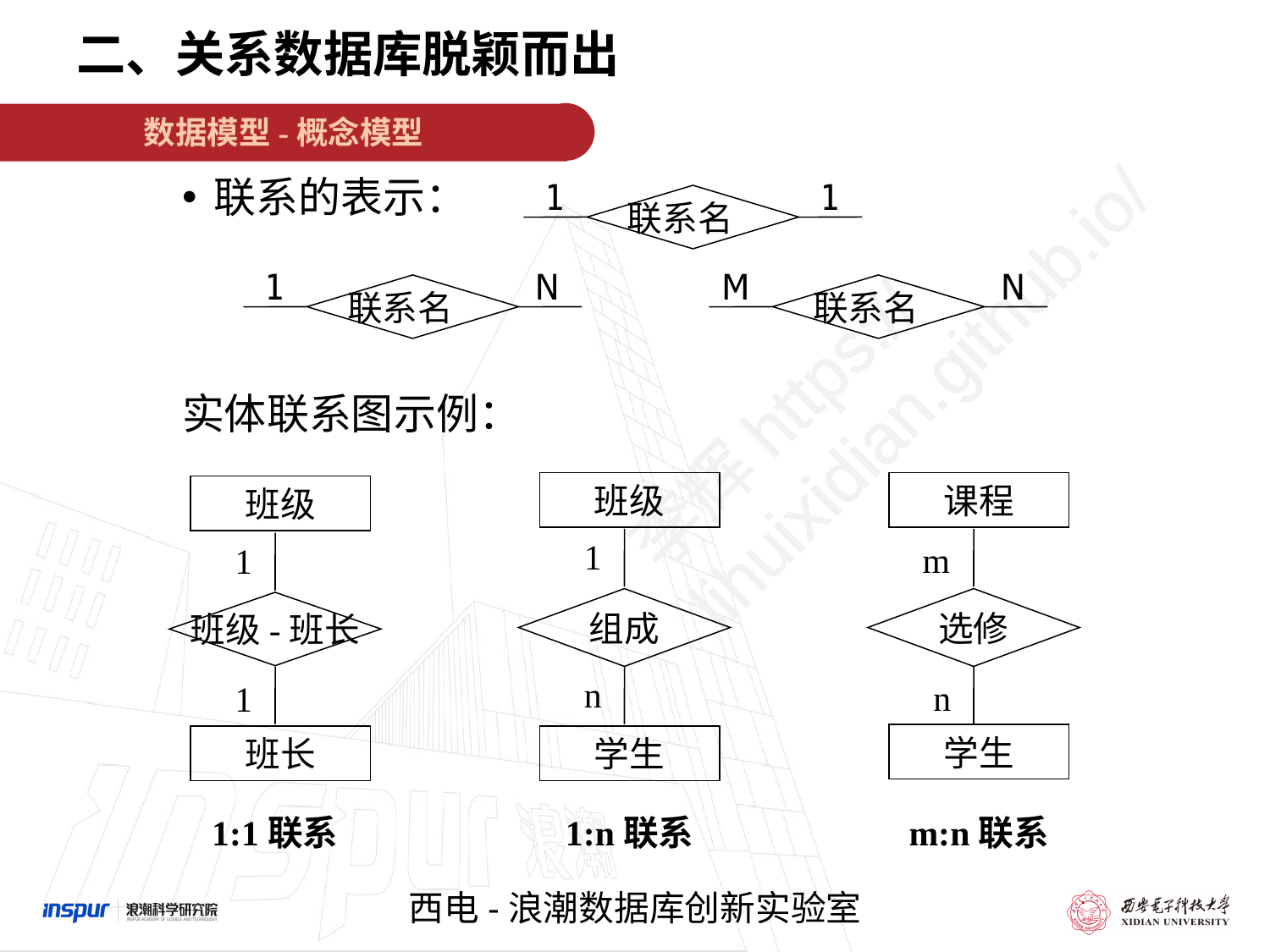

二、关系数据库脱颖而出

数据模型-概念模型
联系的表示：
1
1
联系名

1
N
联系名

M
N
联系名

实体联系图示例：
班级
1

组成
n

学生
1:n联系
课程

m
选修

n
学生
m:n联系
班级
1

班级-班长

1
班长
1:1联系